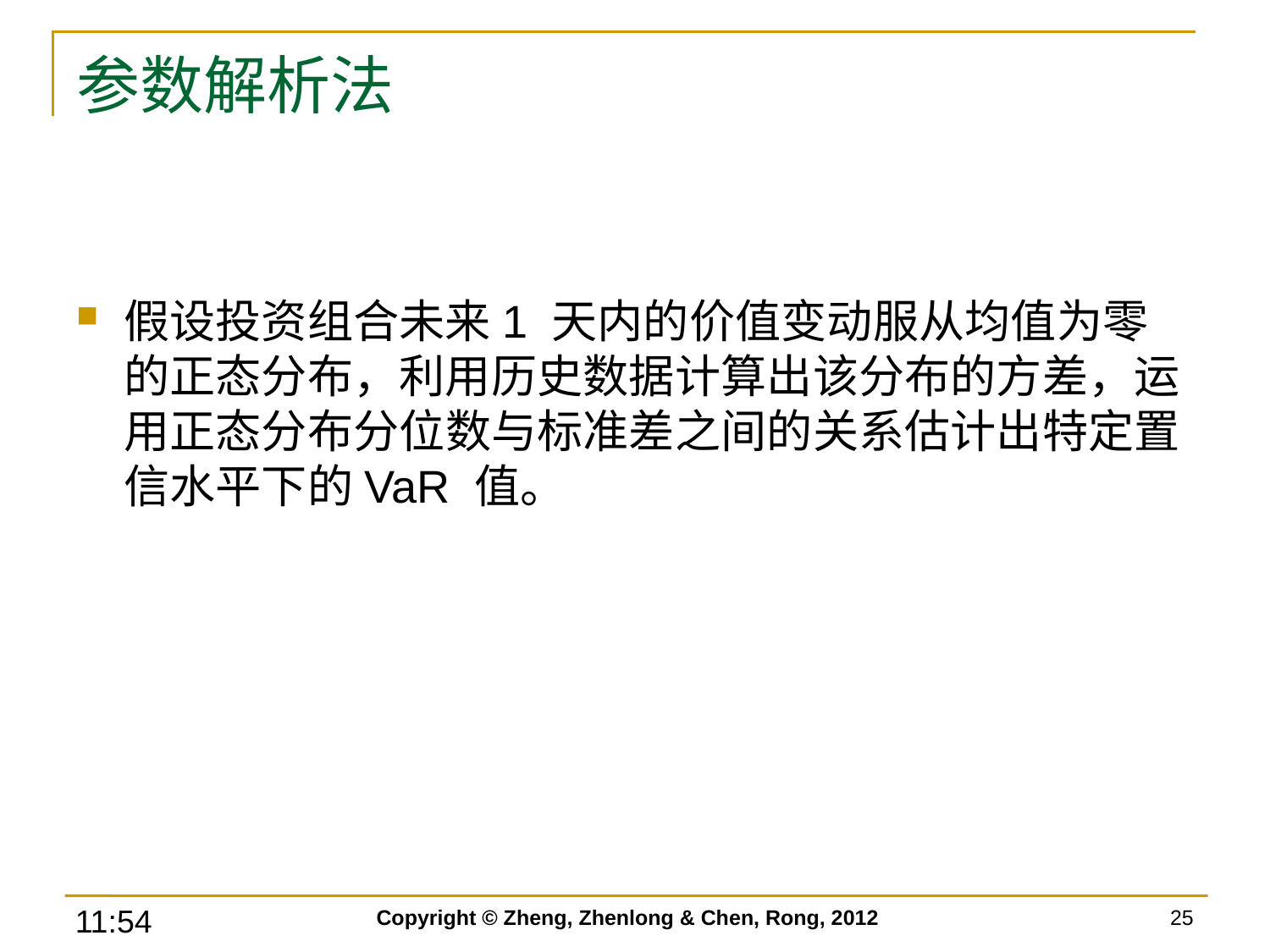

# 参数解析法

假设投资组合未来1 天内的价值变动服从均值为零的正态分布，利用历史数据计算出该分布的方差，运用正态分布分位数与标准差之间的关系估计出特定置信水平下的VaR 值。
Copyright © Zheng, Zhenlong & Chen, Rong, 2012
25